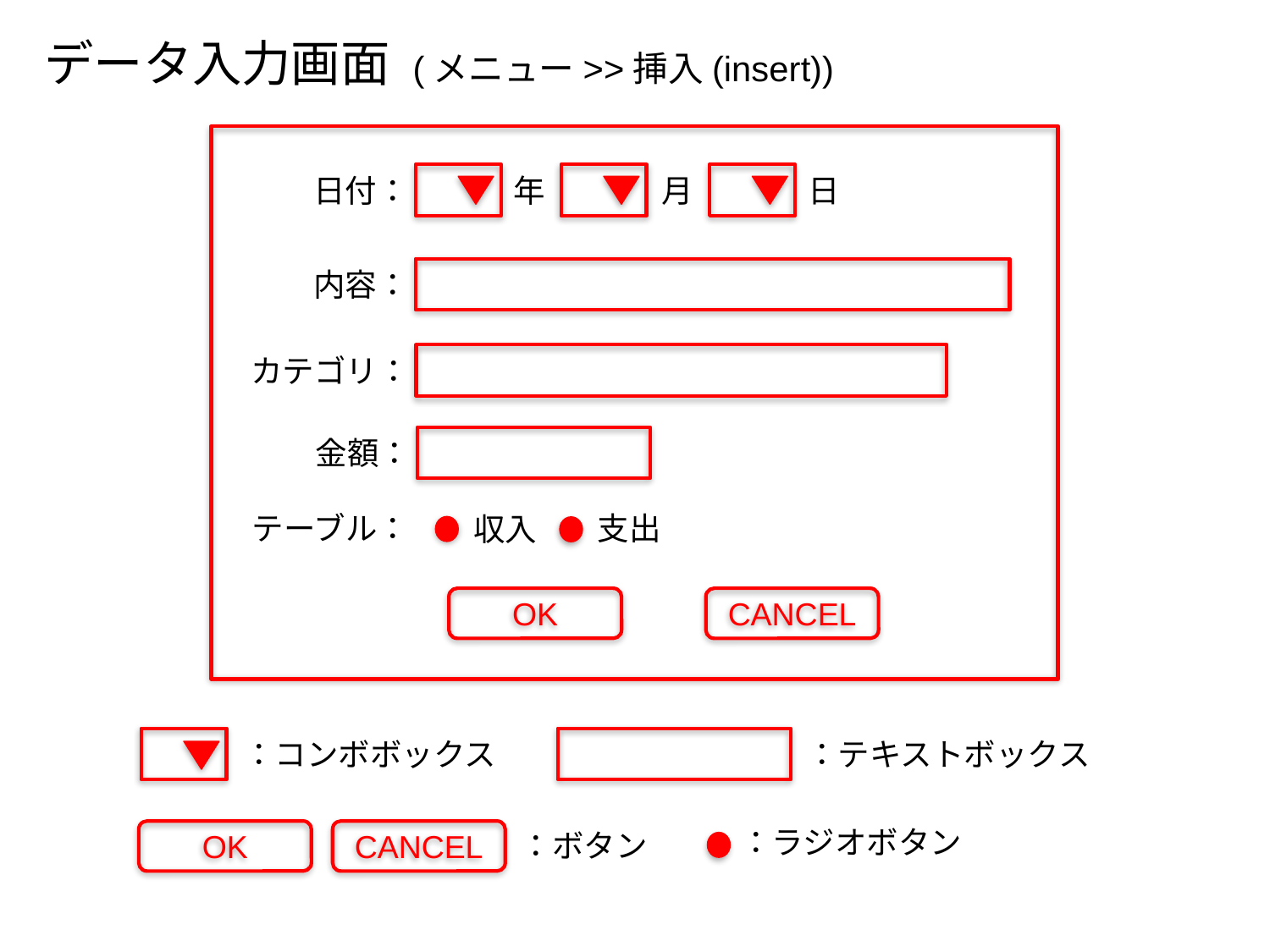

データ入力画面 (メニュー>>挿入(insert))

日付：

年

月

日

内容：

カテゴリ：

金額：

テーブル：
支出
収入

OK
CANCEL

：コンボボックス

：テキストボックス

：ラジオボタン
：ボタン
OK
CANCEL